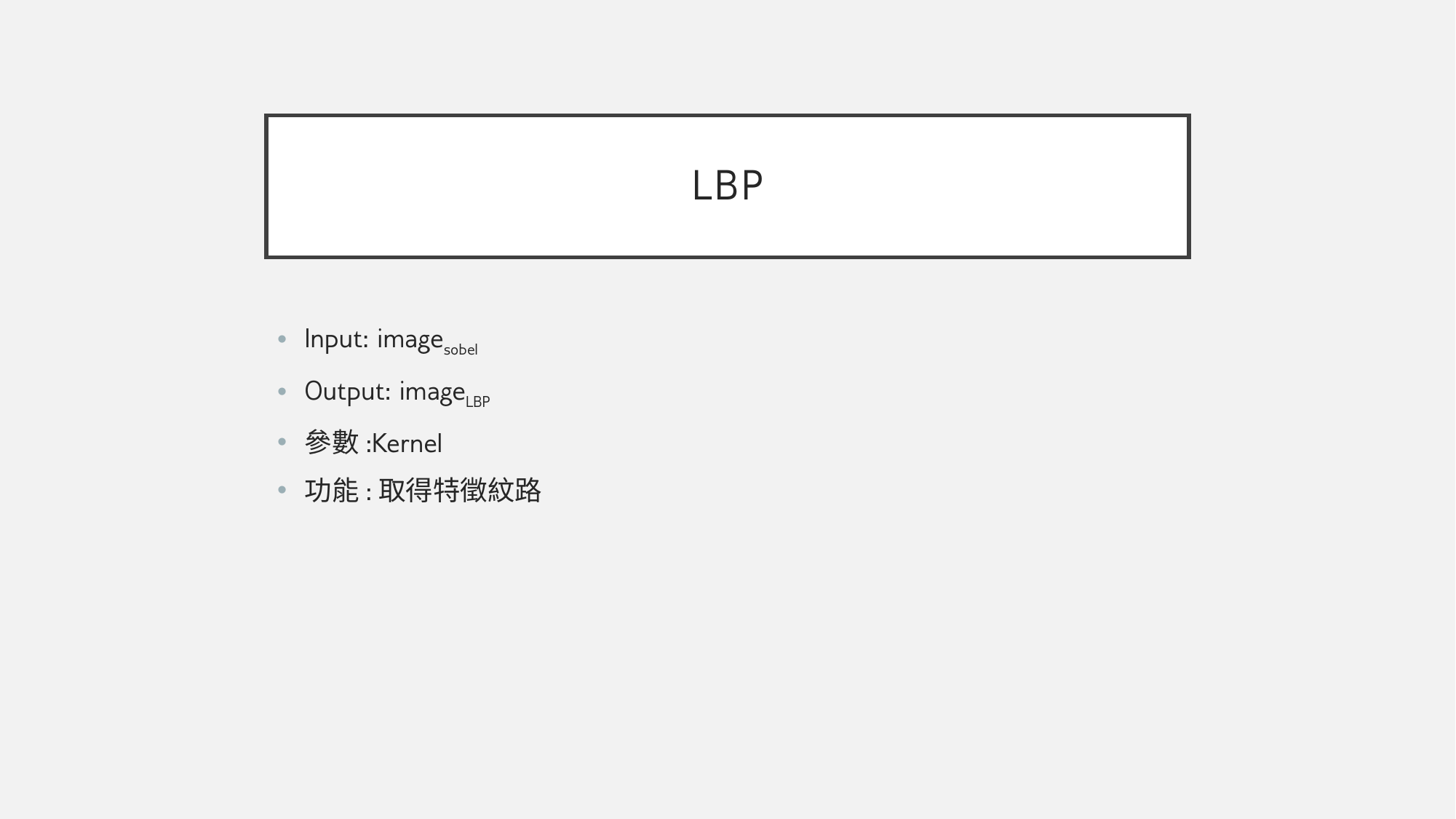

# LBP
Input: imagesobel
Output: imageLBP
參數:Kernel
功能:取得特徵紋路